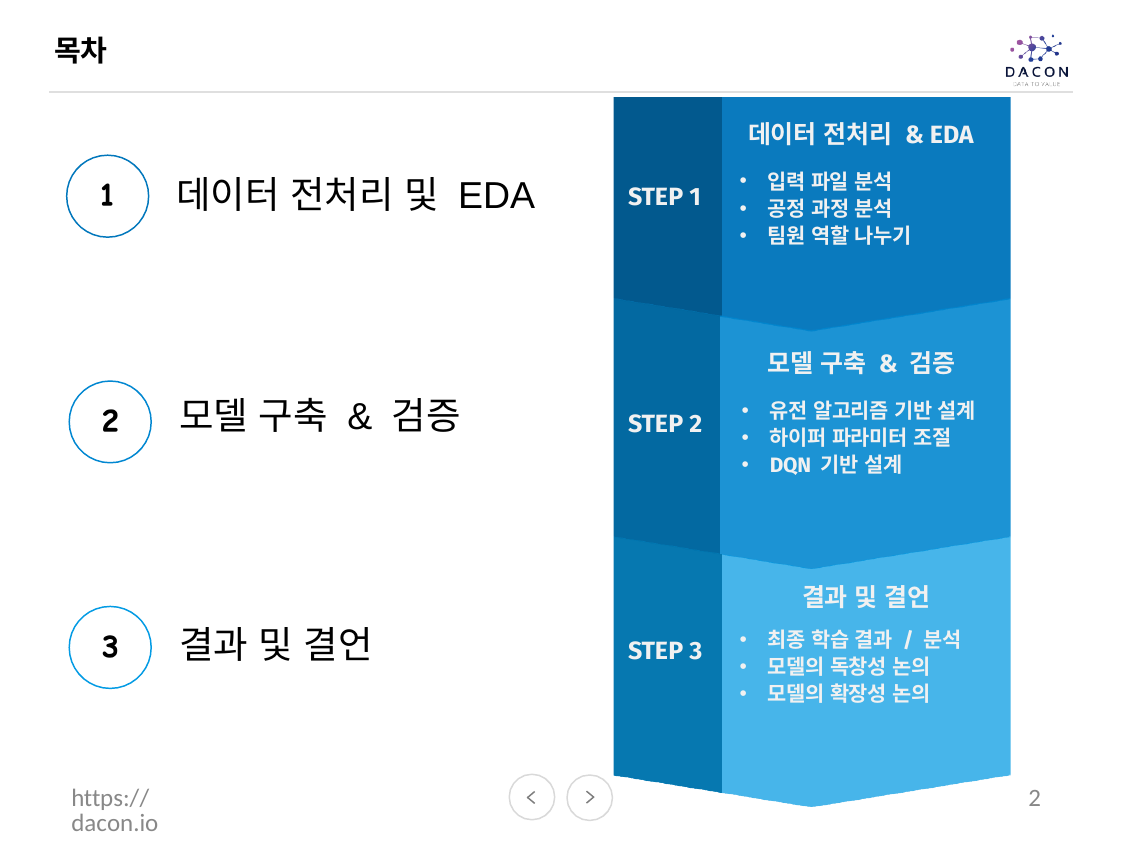

목차

데이터 전처리 & EDA

데이터 전처리 및 EDA
입력 파일 분석
공정 과정 분석
팀원 역할 나누기
1
STEP 1
모델 구축 & 검증

모델 구축 & 검증
유전 알고리즘 기반 설계
하이퍼 파라미터 조절
DQN 기반 설계
2
STEP 2
결과 및 결언

결과 및 결언
최종 학습 결과 / 분석
모델의 독창성 논의
모델의 확장성 논의
3
STEP 3
https://dacon.io
2